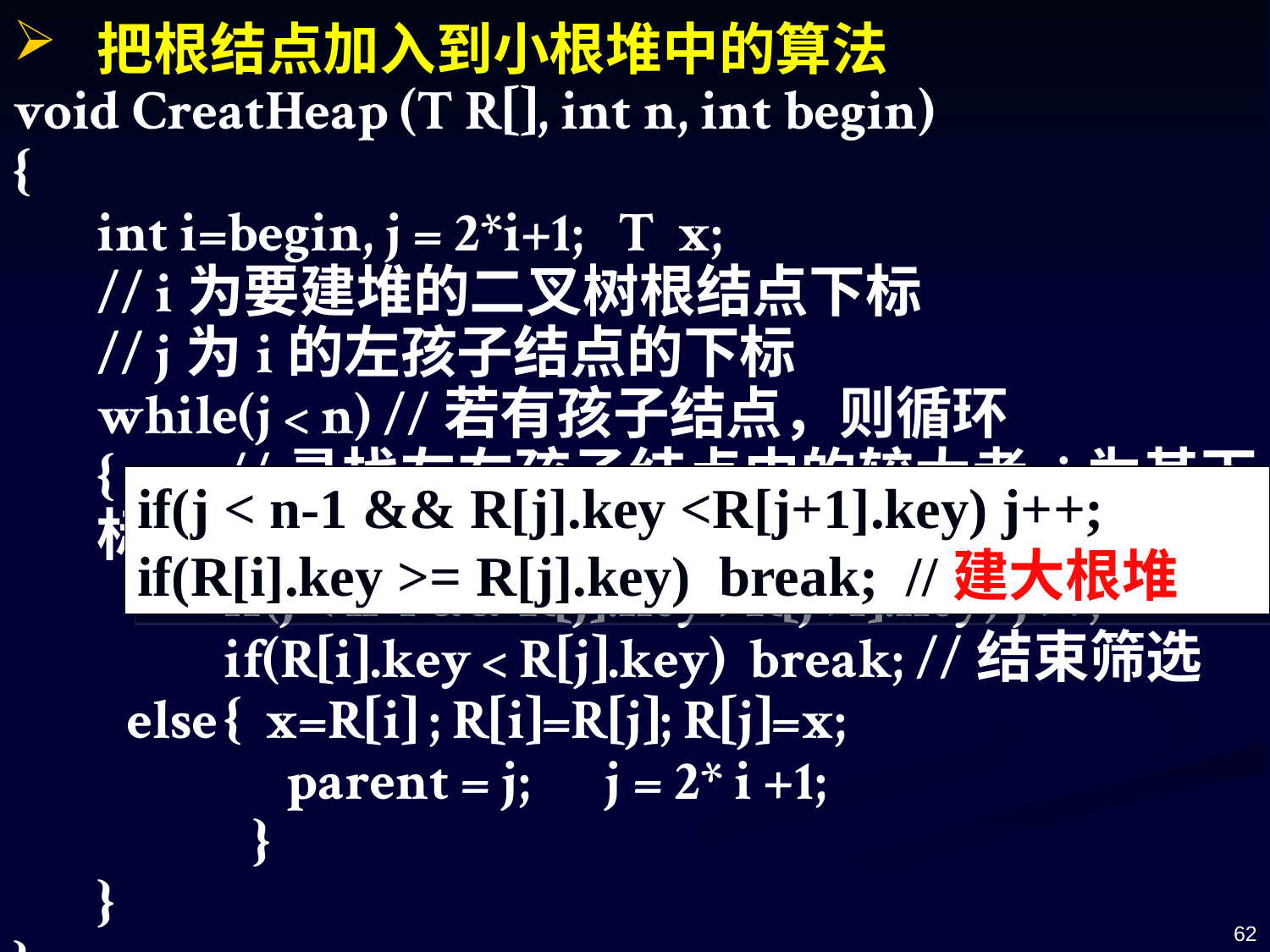

把根结点加入到小根堆中的算法
void CreatHeap (T R[], int n, int begin)
{
	int i=begin, j = 2*i+1;   T  x;
 	// i为要建堆的二叉树根结点下标
	// j为i的左孩子结点的下标
	while(j < n) //若有孩子结点，则循环
	{	//寻找左右孩子结点中的较大者,j为其下标
		if(j < n-1 && R[j].key >R[j+1].key) j++;
 		if(R[i].key < R[j].key)  break; //结束筛选
          else	{  x=R[i] ; R[i]=R[j]; R[j]=x;
                        parent = j;	j = 2* i +1;
                     }
	}
}
if(j < n-1 && R[j].key <R[j+1].key) j++;
if(R[i].key >= R[j].key)  break;  //建大根堆
62